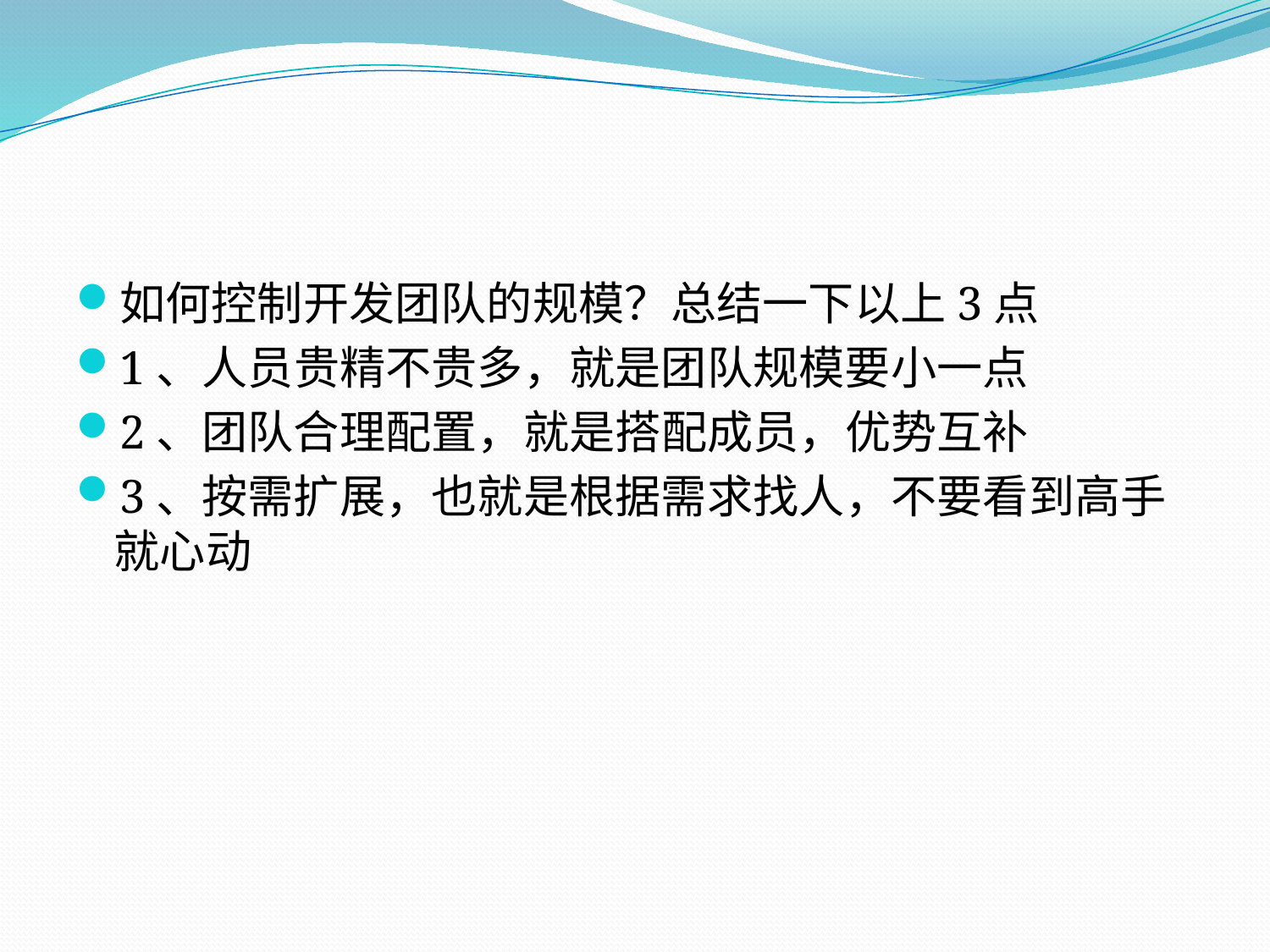

如何控制开发团队的规模？总结一下以上3点
1、人员贵精不贵多，就是团队规模要小一点
2、团队合理配置，就是搭配成员，优势互补
3、按需扩展，也就是根据需求找人，不要看到高手就心动